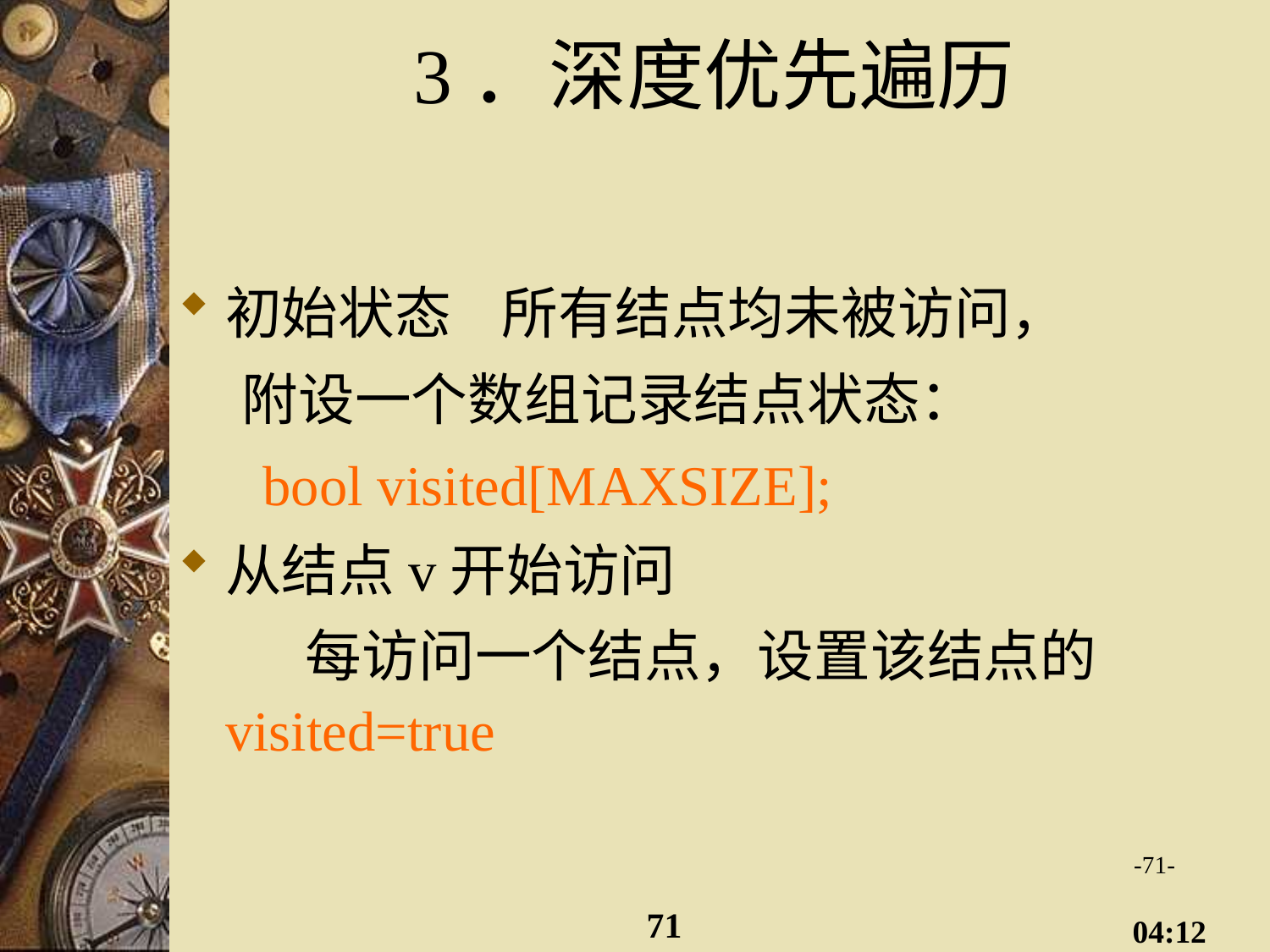

# 3．深度优先遍历
初始状态    所有结点均未被访问，
    附设一个数组记录结点状态：
      bool visited[MAXSIZE];
从结点v开始访问
         每访问一个结点，设置该结点的visited=true

-71-